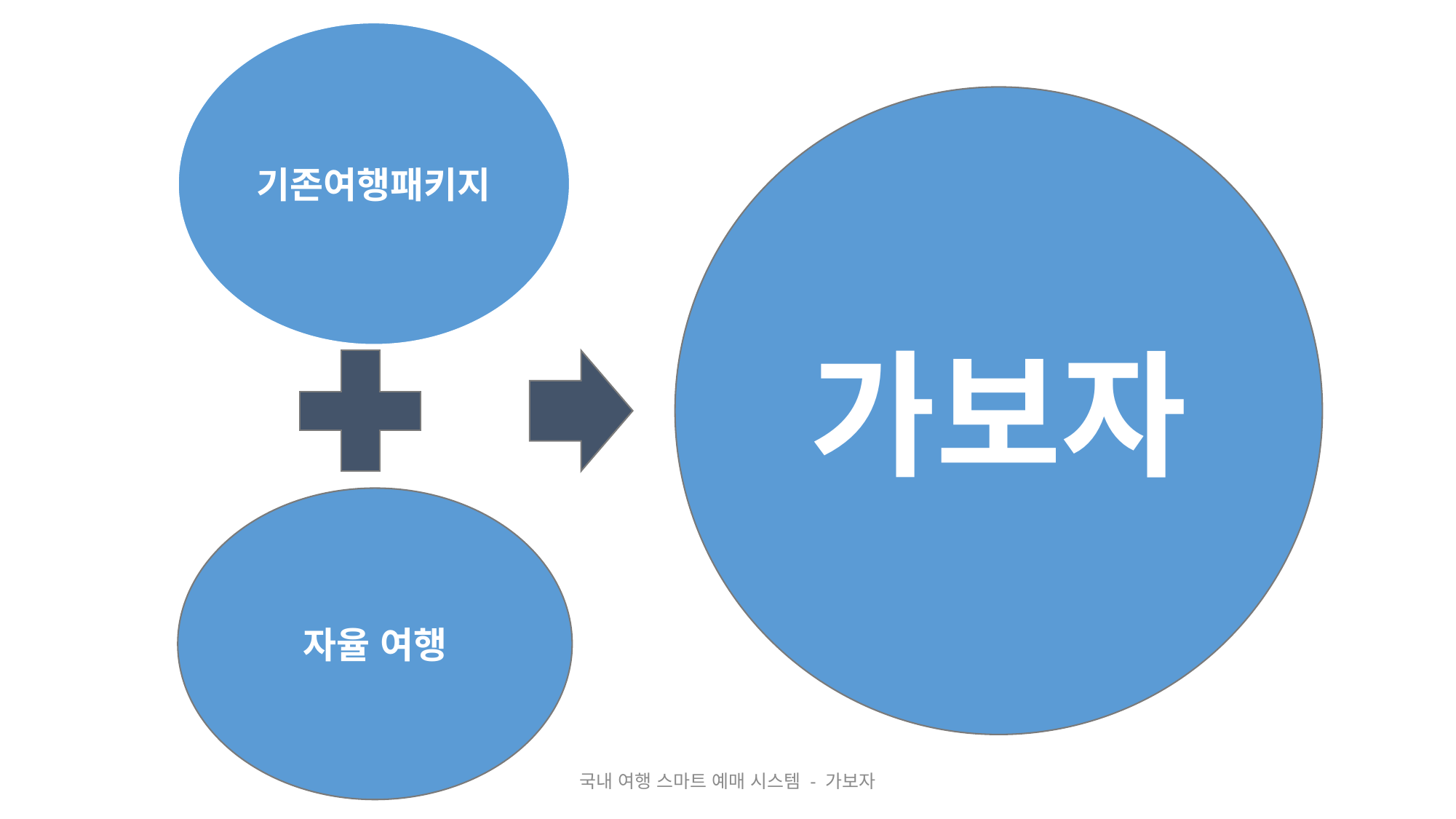

기존여행패키지
가보자

자율 여행
국내 여행 스마트 예매 시스템 - 가보자